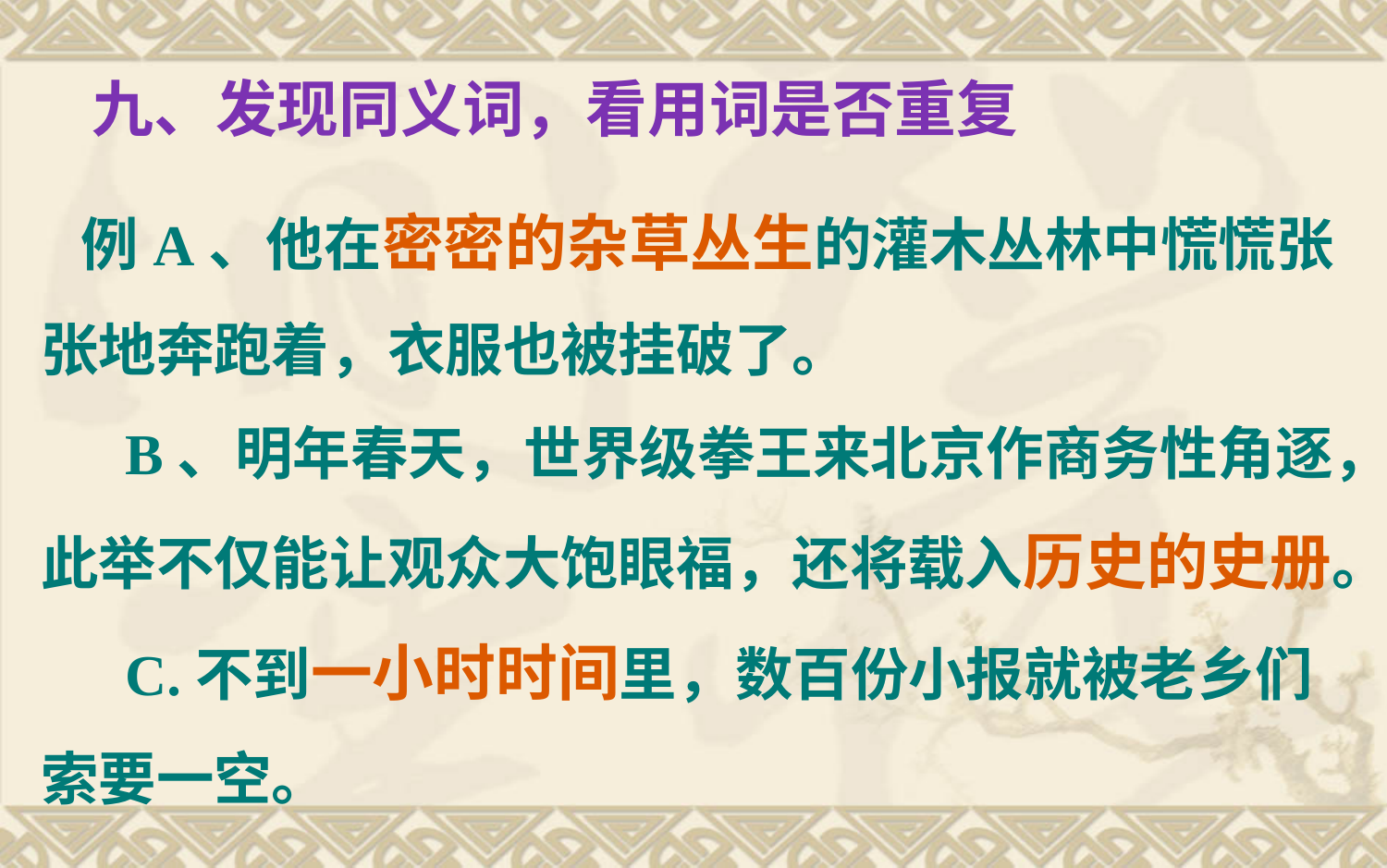

九、发现同义词，看用词是否重复

例A、他在密密的杂草丛生的灌木丛林中慌慌张张地奔跑着，衣服也被挂破了。
   B、明年春天，世界级拳王来北京作商务性角逐，此举不仅能让观众大饱眼福，还将载入历史的史册。
   C.不到一小时时间里，数百份小报就被老乡们索要一空。